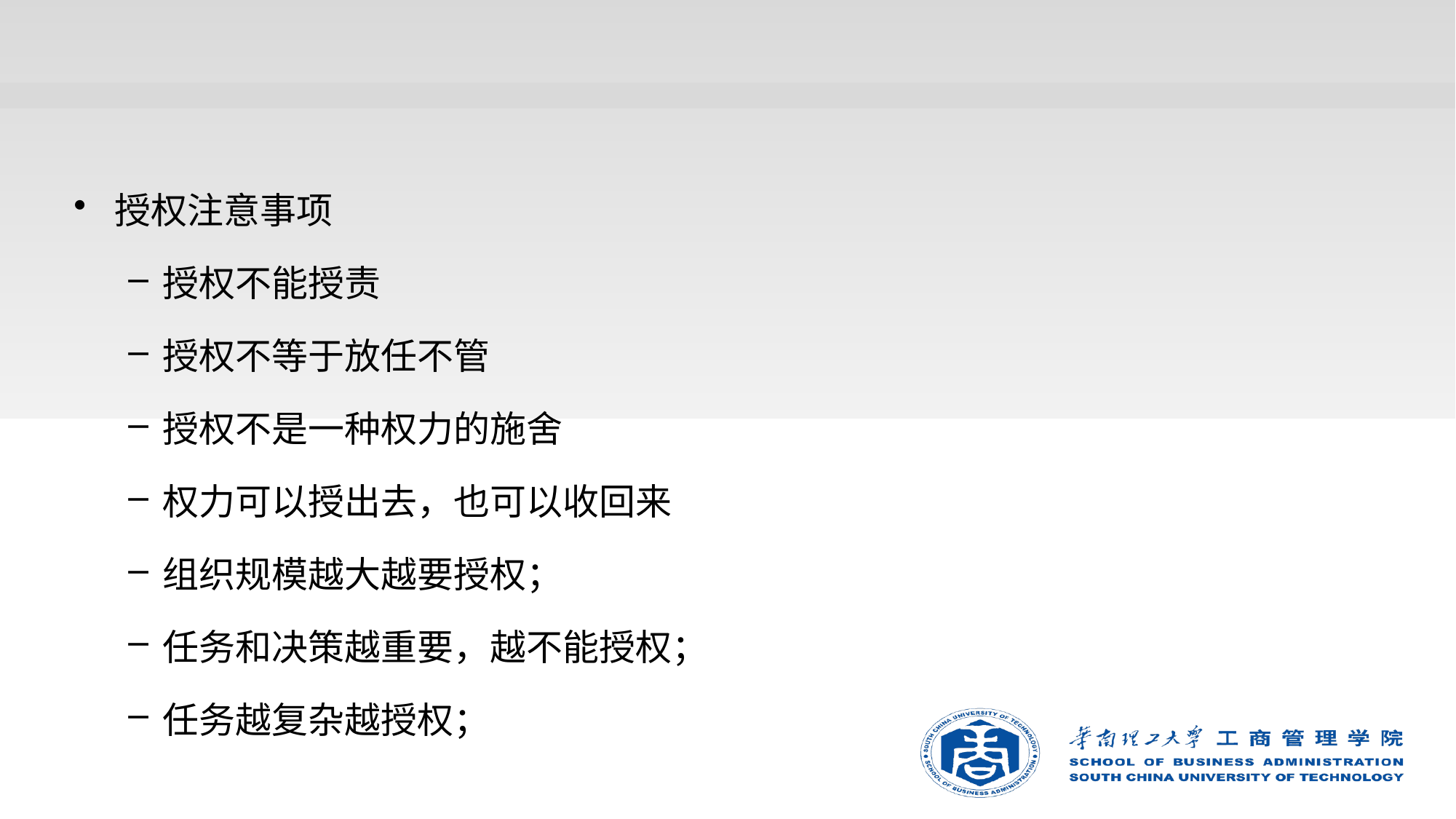

#
授权注意事项
授权不能授责
授权不等于放任不管
授权不是一种权力的施舍
权力可以授出去，也可以收回来
组织规模越大越要授权；
任务和决策越重要，越不能授权；
任务越复杂越授权；